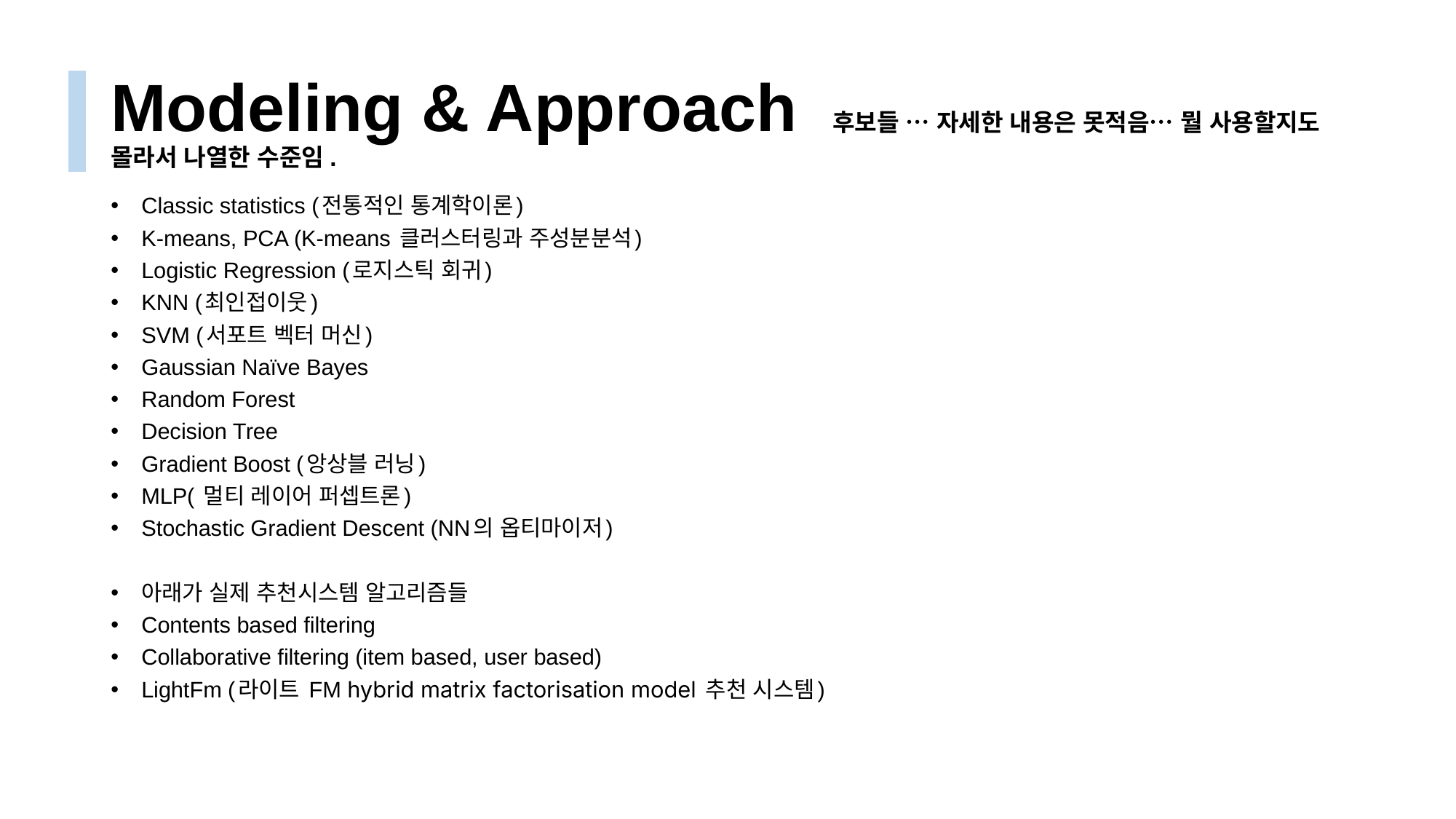

# Modeling & Approach 후보들 … 자세한 내용은 못적음… 뭘 사용할지도 몰라서 나열한 수준임.

Classic statistics (전통적인 통계학이론)
K-means, PCA (K-means 클러스터링과 주성분분석)
Logistic Regression (로지스틱 회귀)
KNN (최인접이웃)
SVM (서포트 벡터 머신)
Gaussian Naïve Bayes
Random Forest
Decision Tree
Gradient Boost (앙상블 러닝)
MLP( 멀티 레이어 퍼셉트론)
Stochastic Gradient Descent (NN의 옵티마이저)

아래가 실제 추천시스템 알고리즘들
Contents based filtering
Collaborative filtering (item based, user based)
LightFm (라이트 FM hybrid matrix factorisation model 추천 시스템)